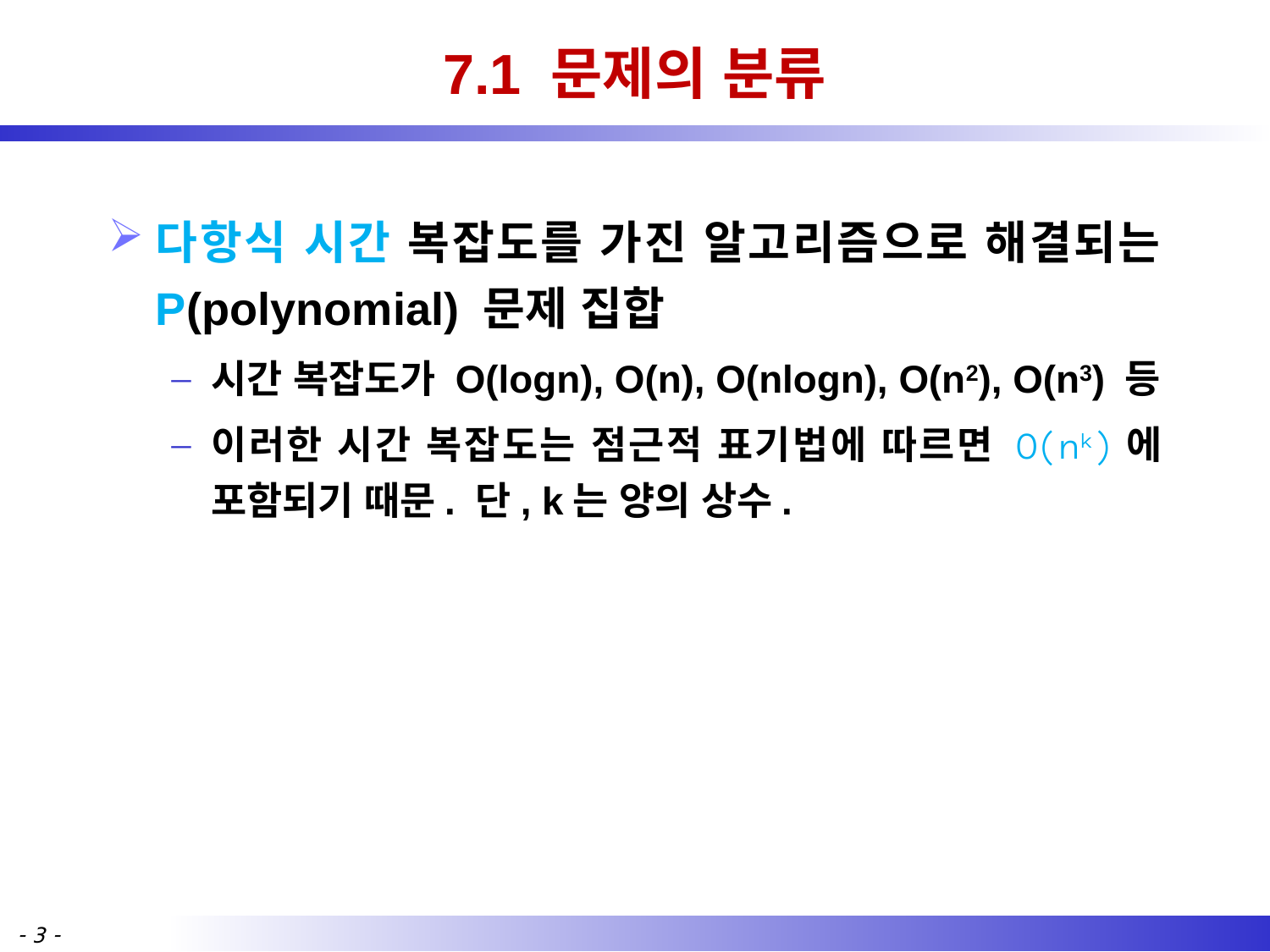

# 7.1 문제의 분류
다항식 시간 복잡도를 가진 알고리즘으로 해결되는 P(polynomial) 문제 집합
시간 복잡도가 O(logn), O(n), O(nlogn), O(n2), O(n3) 등
이러한 시간 복잡도는 점근적 표기법에 따르면 O(nk)에 포함되기 때문. 단, k는 양의 상수.
- 3 -